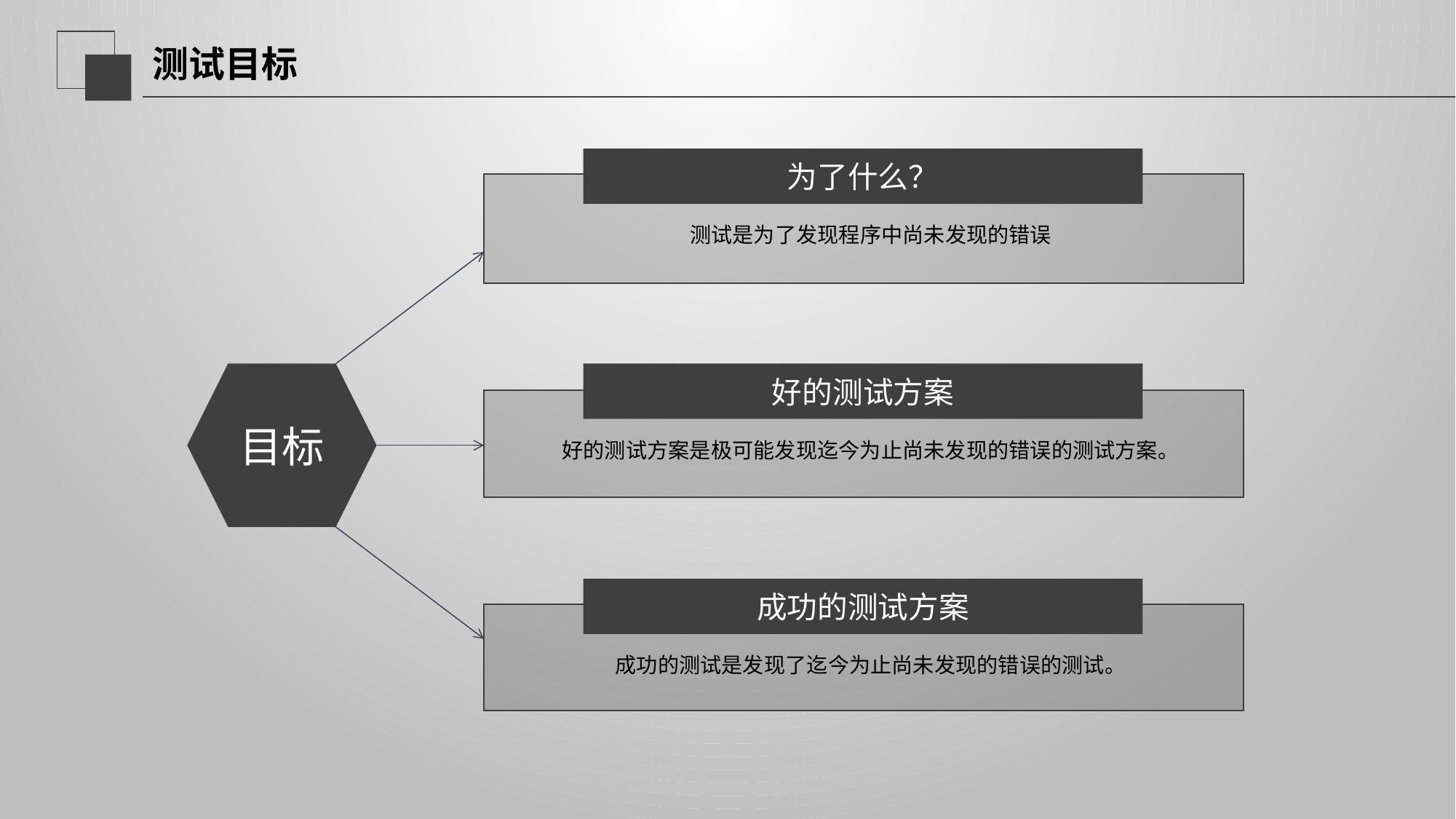

# 测试目标
为了什么？

测试是为了发现程序中尚未发现的错误
目标
好的测试方案

好的测试方案是极可能发现迄今为止尚未发现的错误的测试方案。
成功的测试方案

成功的测试是发现了迄今为止尚未发现的错误的测试。